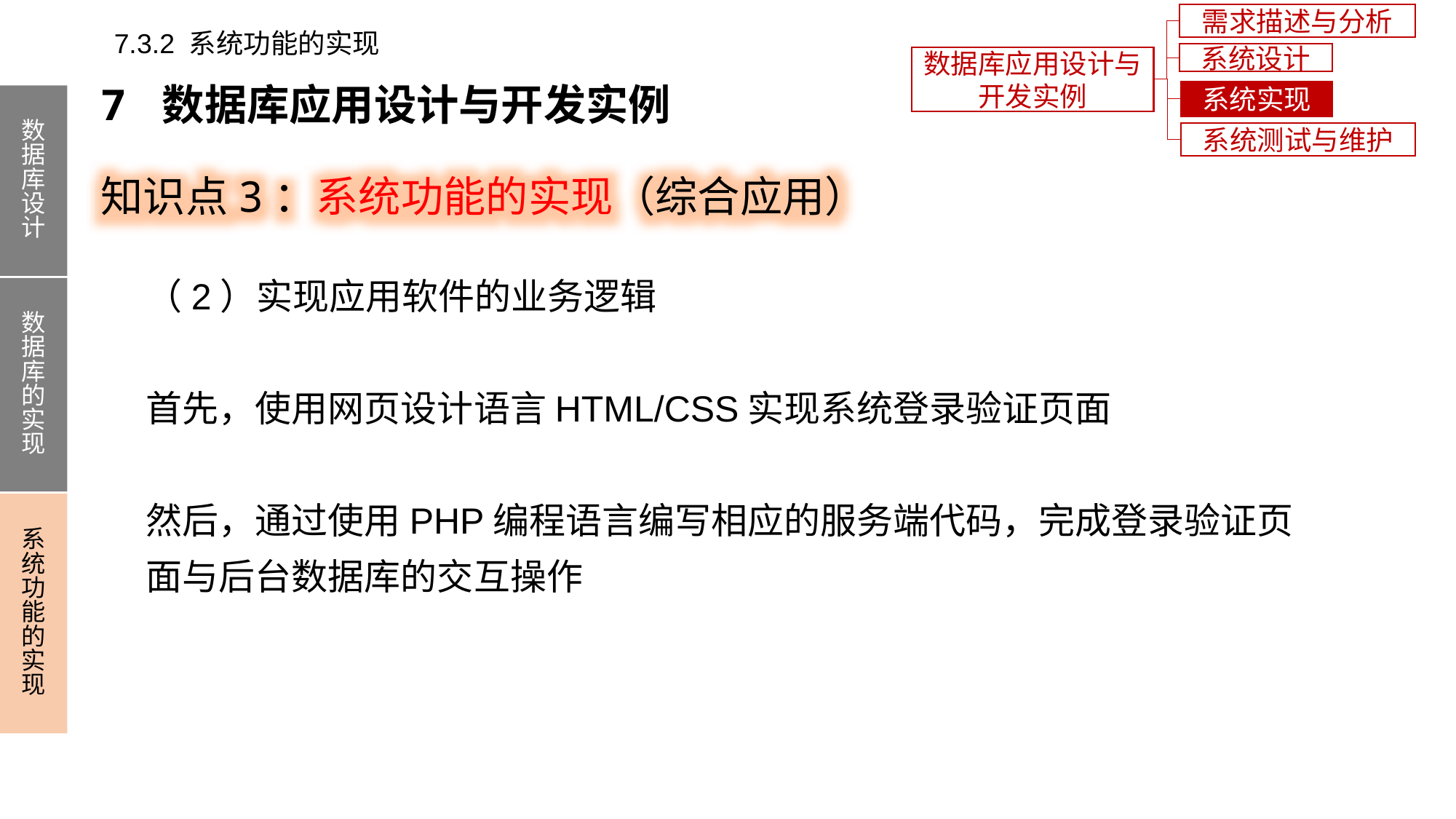

需求描述与分析
7.3.2 系统功能的实现
系统设计
数据库应用设计与开发实例
7 数据库应用设计与开发实例
系统实现
数据库设计
数据库的实现
系统功能的实现
系统测试与维护
知识点3：系统功能的实现（综合应用）
（2）实现应用软件的业务逻辑

首先，使用网页设计语言HTML/CSS实现系统登录验证页面

然后，通过使用PHP编程语言编写相应的服务端代码，完成登录验证页面与后台数据库的交互操作